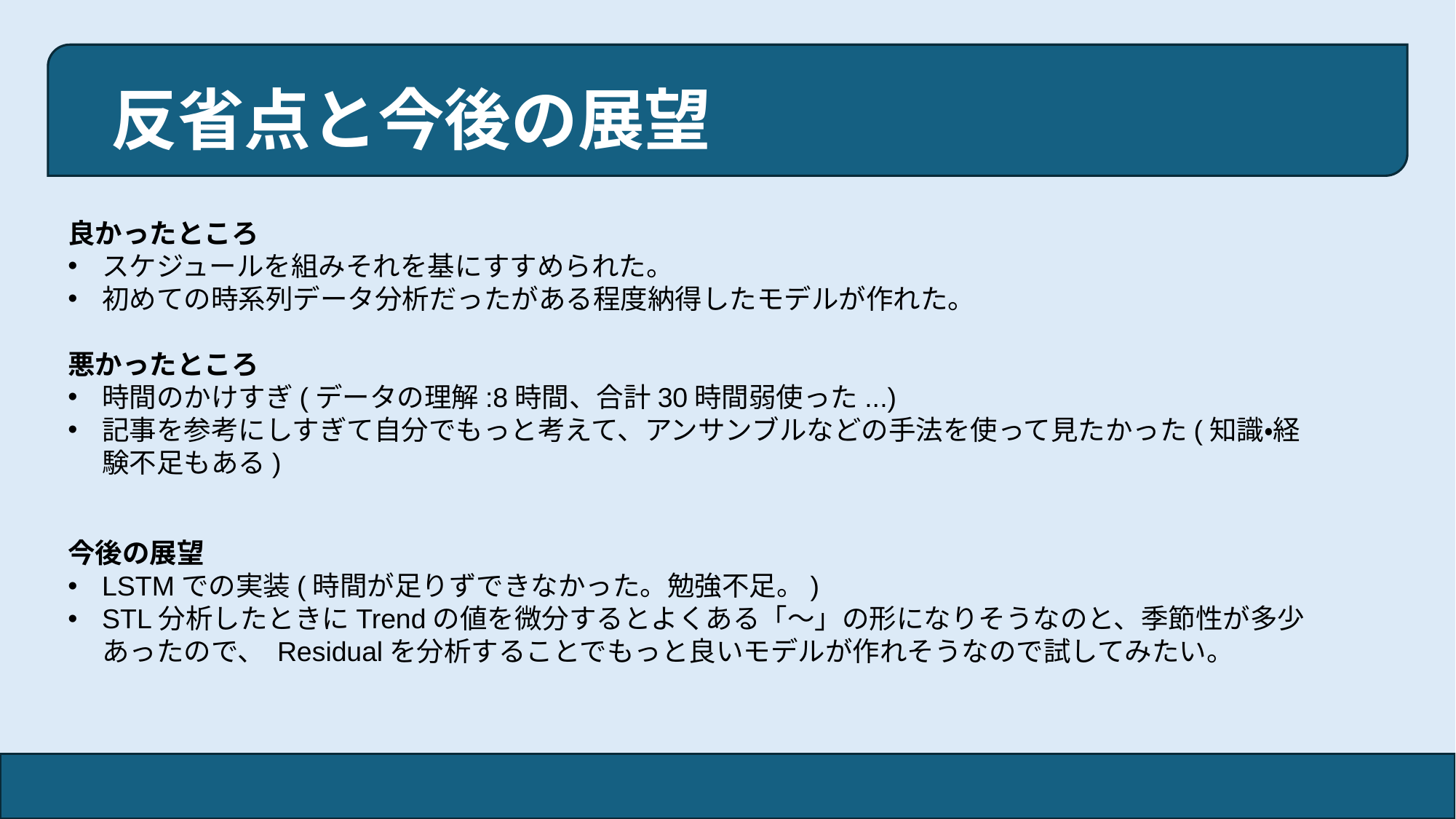

# 反省点と今後の展望
良かったところ
スケジュールを組みそれを基にすすめられた。
初めての時系列データ分析だったがある程度納得したモデルが作れた。

悪かったところ
時間のかけすぎ(データの理解:8時間、合計30時間弱使った...)
記事を参考にしすぎて自分でもっと考えて、アンサンブルなどの手法を使って見たかった(知識・経験不足もある)
今後の展望
LSTMでの実装(時間が足りずできなかった。勉強不足。)
STL分析したときにTrendの値を微分するとよくある「～」の形になりそうなのと、季節性が多少あったので、 Residualを分析することでもっと良いモデルが作れそうなので試してみたい。